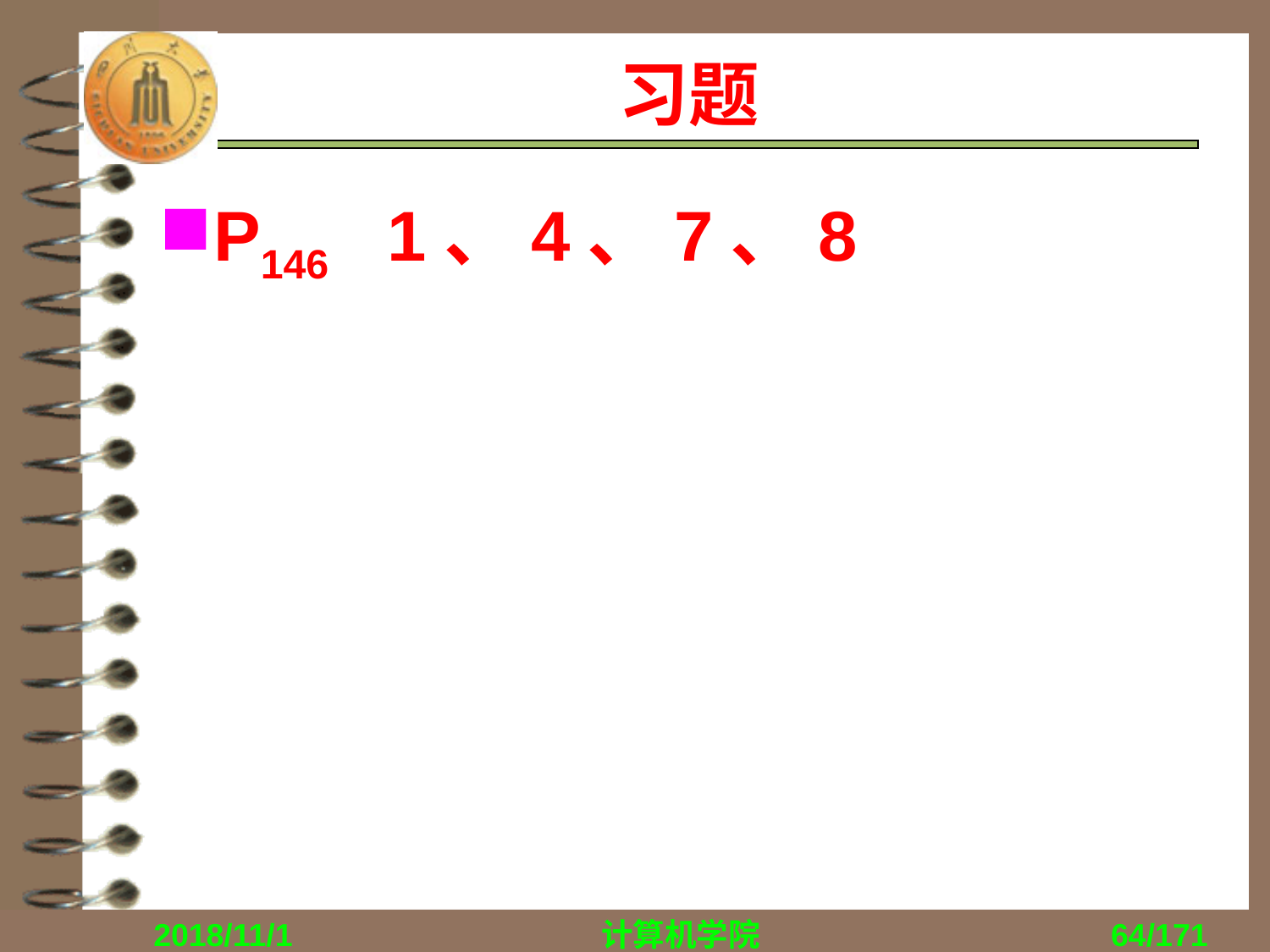

# 习题
P146   1、4、7、8

2018/11/1
计算机学院
64/171